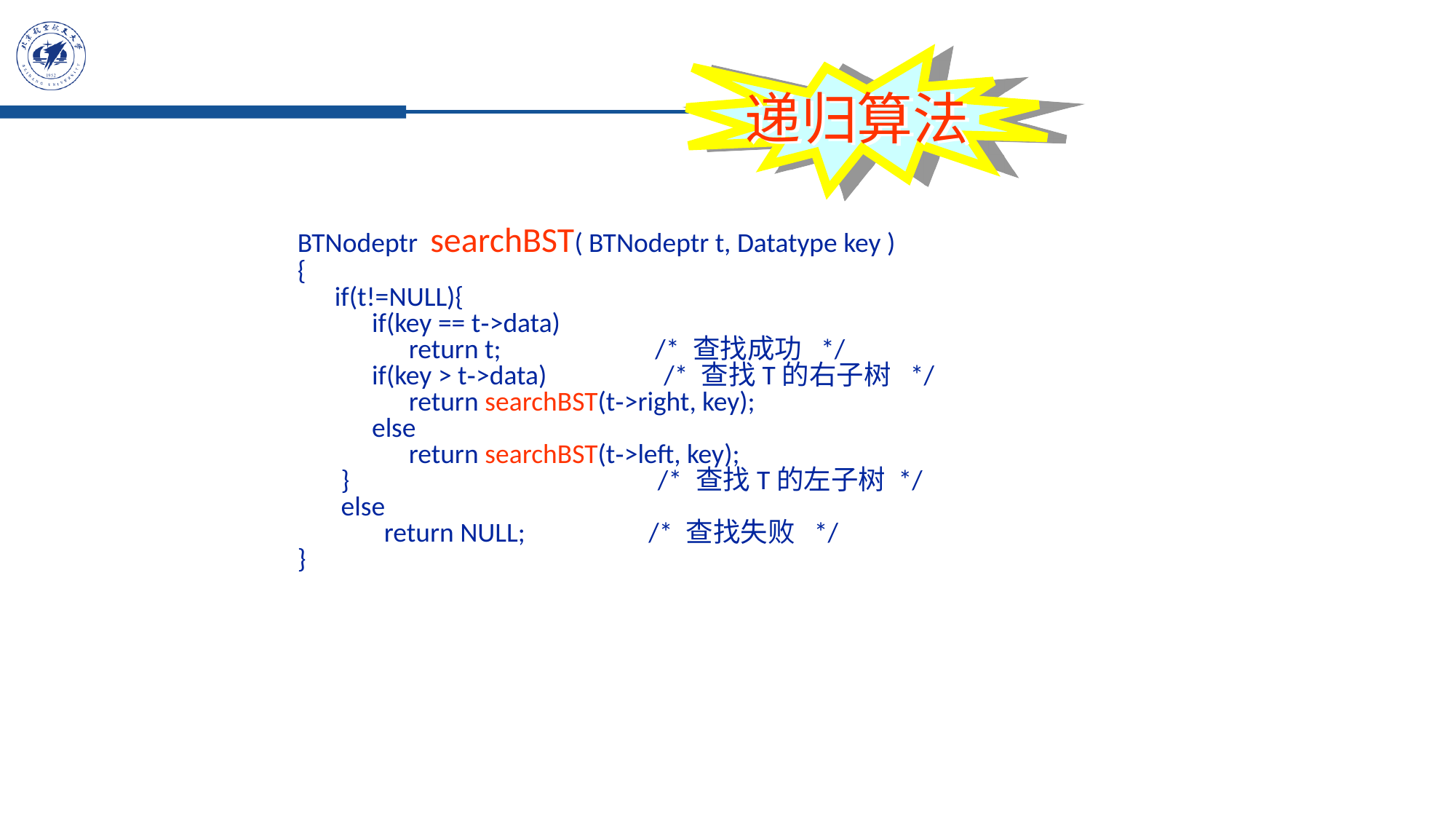

递归算法
BTNodeptr  searchBST( BTNodeptr t, Datatype key )
{
      if(t!=NULL){
            if(key == t->data)
                  return t;                         /* 查找成功  */
            if(key > t->data)                   /* 查找T的右子树  */
                  return searchBST(t->right, key);
            else
                  return searchBST(t->left, key);
       }                                                  /* 查找T的左子树 */
       else
              return NULL;                    /* 查找失败  */
}